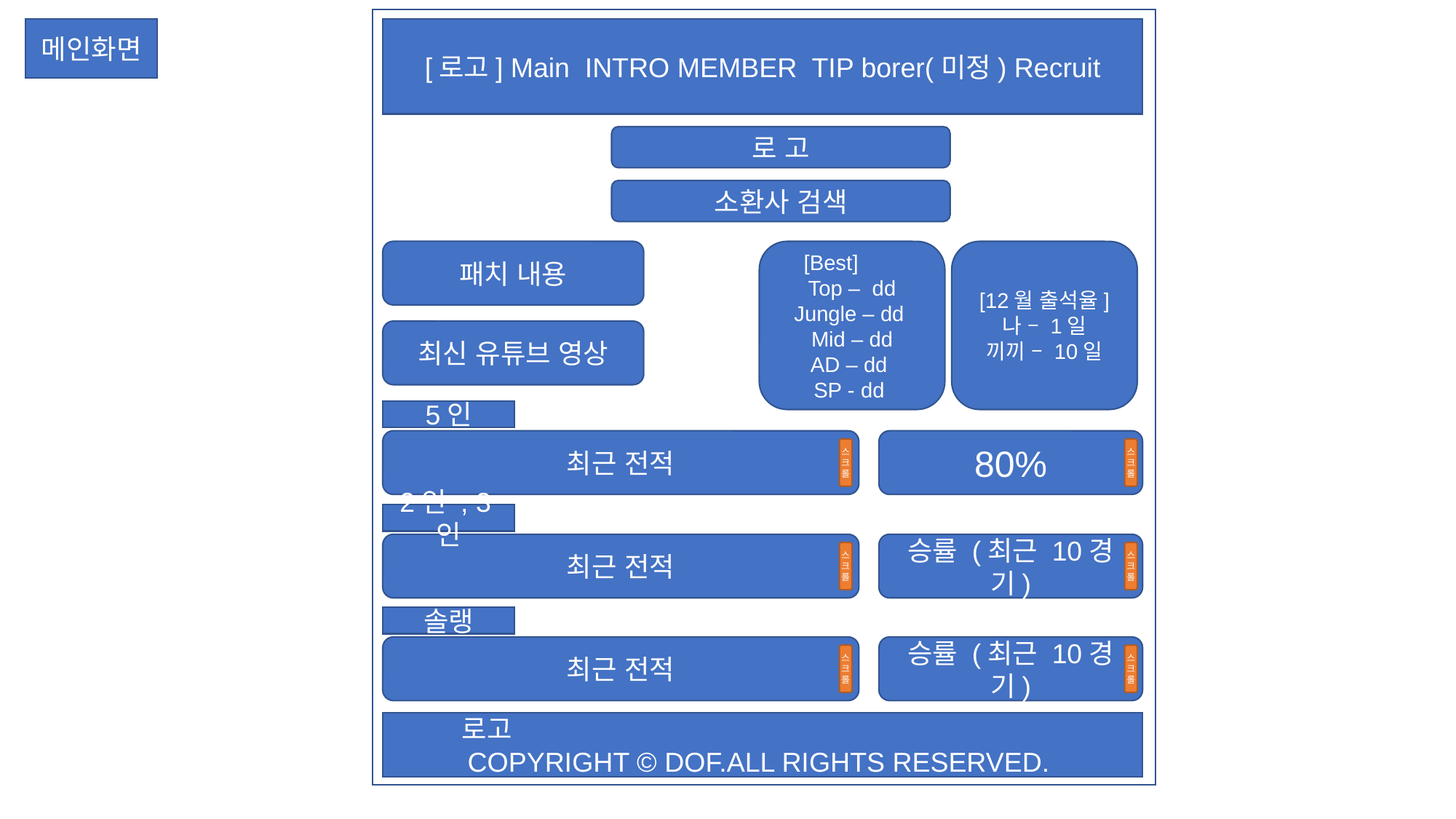

메인화면
[로고] Main  INTRO MEMBER  TIP borer(미정) Recruit
로 고
소환사 검색
패치 내용
[Best]
Top –  dd
Jungle – dd
Mid – dd
AD – dd
SP - dd
[12월 출석율]
나 – 1일
끼끼 – 10일
최신 유튜브 영상
5인
최근 전적
80%
스크롤
스크롤
2인 , 3인
최근 전적
승률 (최근 10경기)
스크롤
스크롤
솔랭
최근 전적
승률 (최근 10경기)
스크롤
스크롤
          로고
COPYRIGHT © DOF.ALL RIGHTS RESERVED.